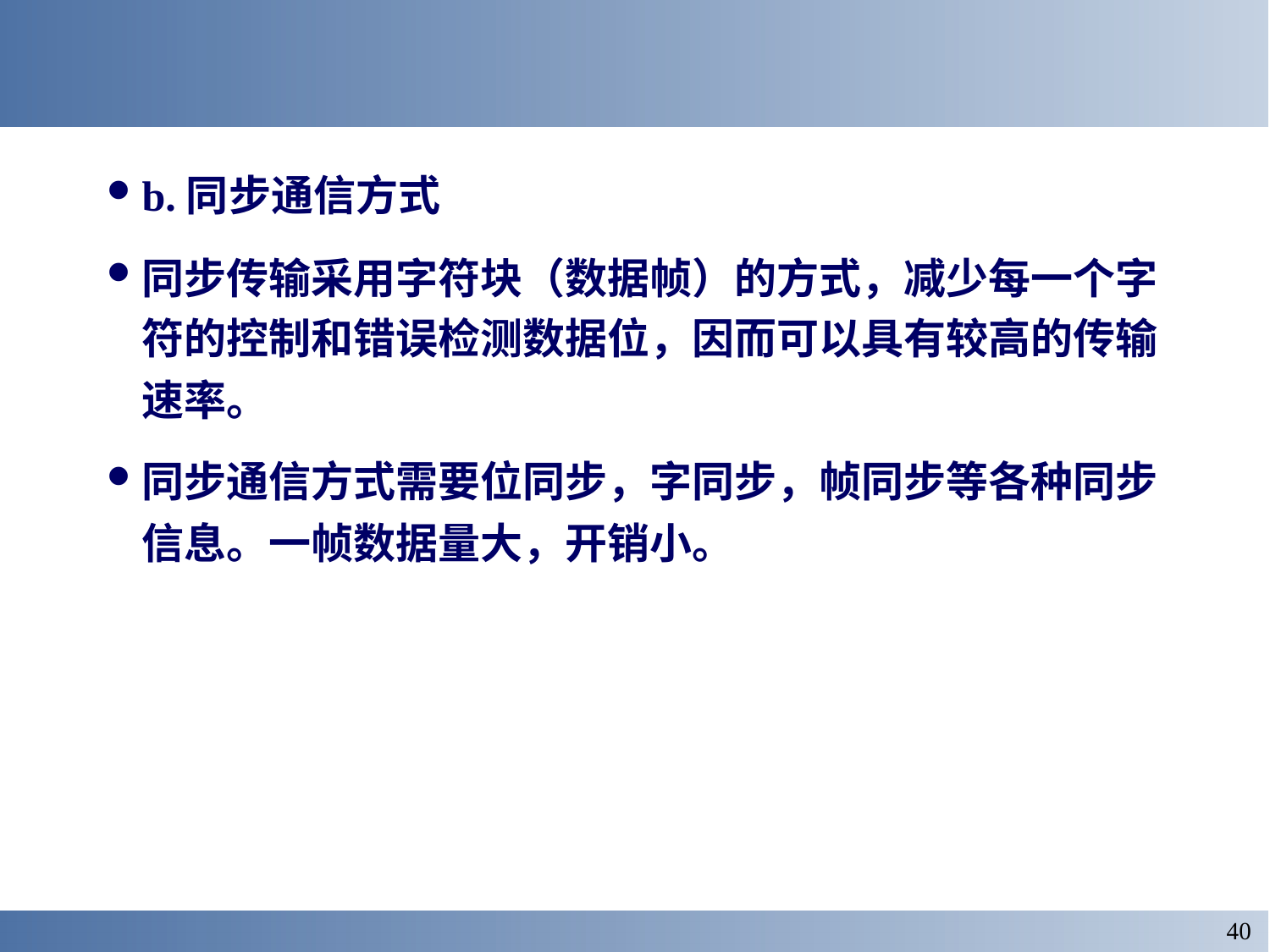

b.同步通信方式
同步传输采用字符块（数据帧）的方式，减少每一个字符的控制和错误检测数据位，因而可以具有较高的传输速率。
同步通信方式需要位同步，字同步，帧同步等各种同步信息。一帧数据量大，开销小。